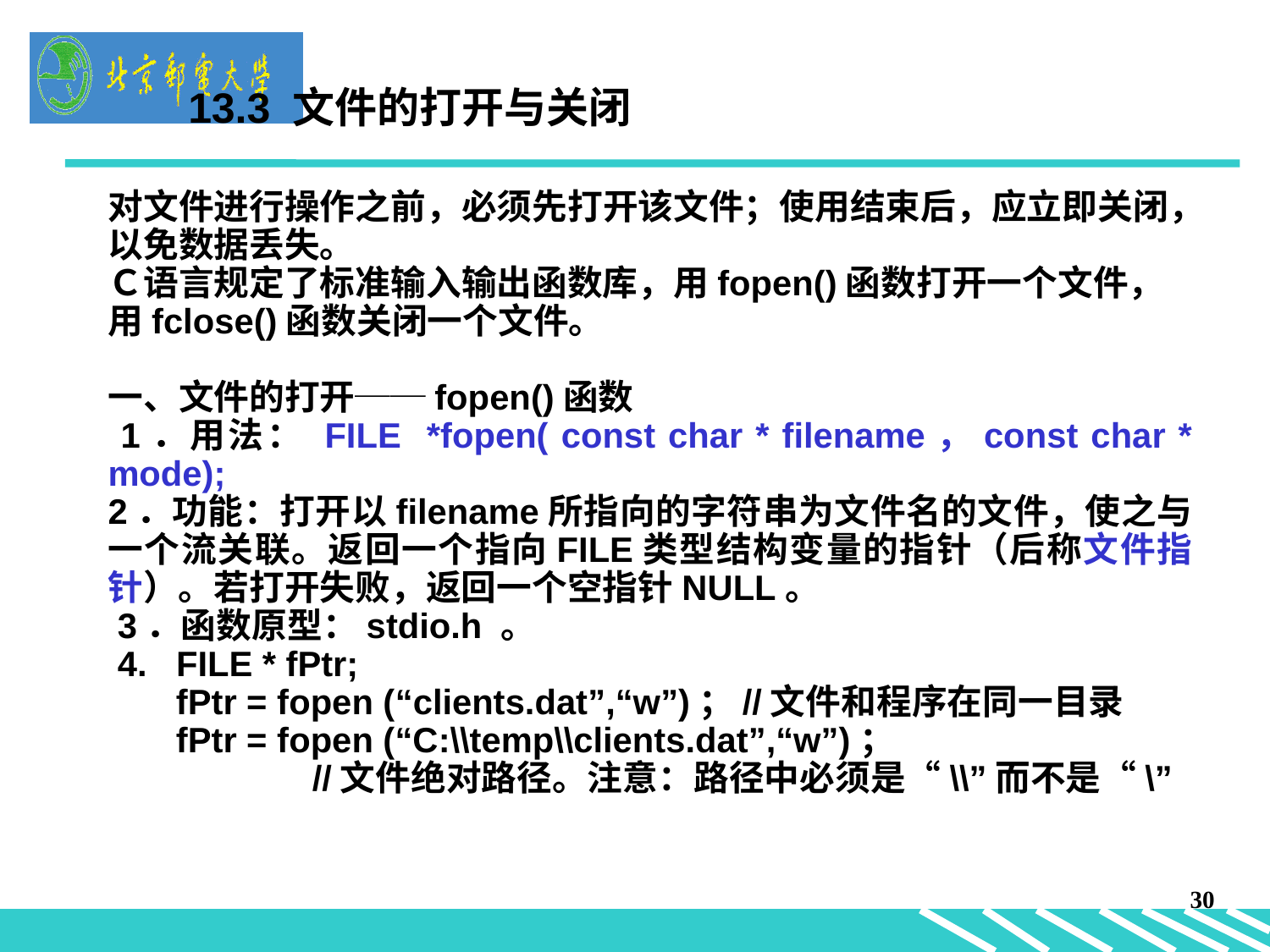

13.3 文件的打开与关闭
对文件进行操作之前，必须先打开该文件；使用结束后，应立即关闭，以免数据丢失。
Ｃ语言规定了标准输入输出函数库，用fopen()函数打开一个文件，用fclose()函数关闭一个文件。
一、文件的打开──fopen()函数
 1．用法： FILE  *fopen( const char * filename，const char * mode);
2．功能：打开以filename所指向的字符串为文件名的文件，使之与一个流关联。返回一个指向FILE类型结构变量的指针（后称文件指针）。若打开失败，返回一个空指针NULL。
 3．函数原型：stdio.h 。
 4.   FILE * fPtr;
       fPtr = fopen (“clients.dat”,“w”)；//文件和程序在同一目录
       fPtr = fopen (“C:\\temp\\clients.dat”,“w”)；
                     //文件绝对路径。注意：路径中必须是“\\”而不是“\”
30